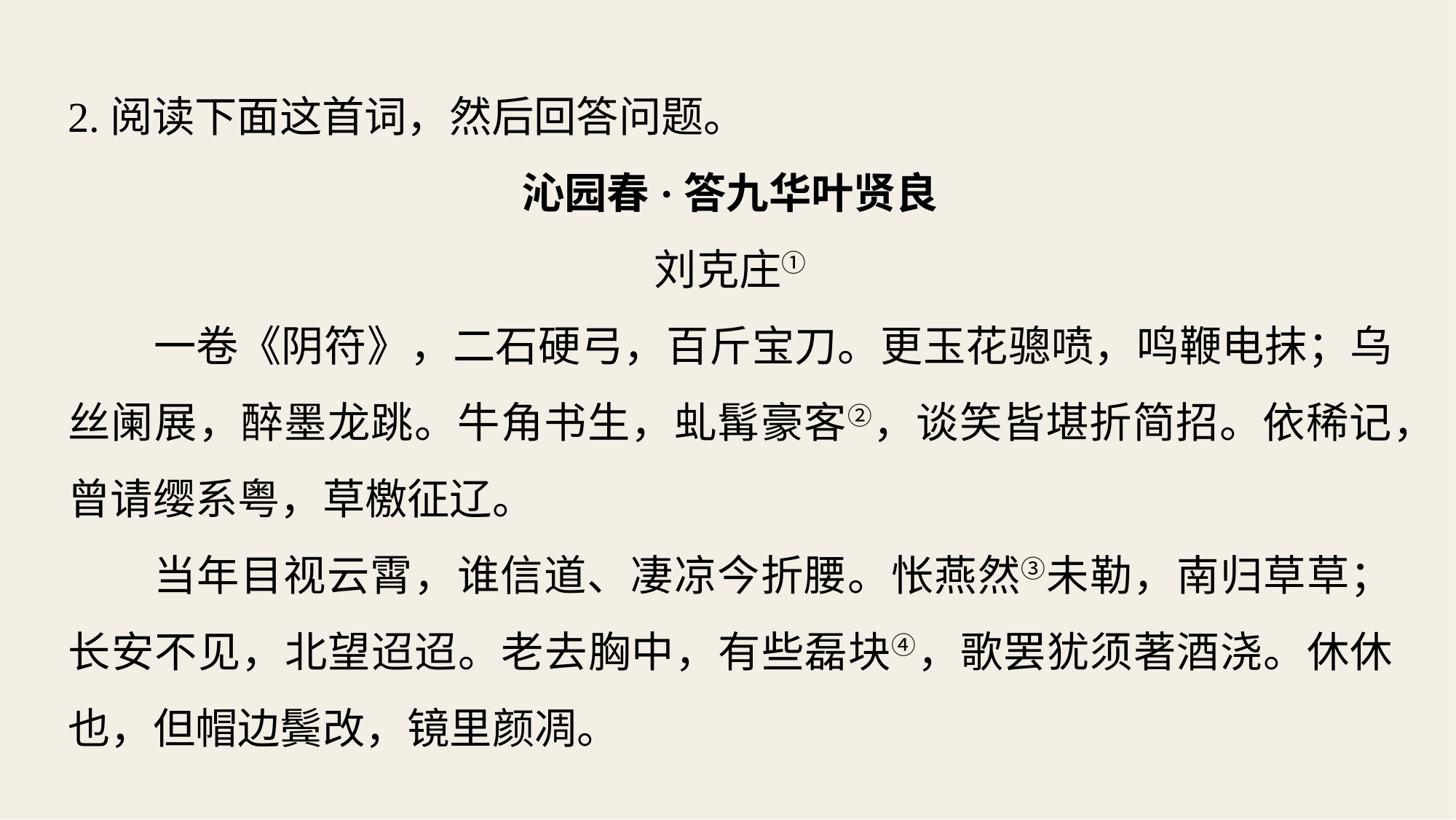

2.阅读下面这首词，然后回答问题。
沁园春·答九华叶贤良
刘克庄①
一卷《阴符》，二石硬弓，百斤宝刀。更玉花骢喷，鸣鞭电抹；乌丝阑展，醉墨龙跳。牛角书生，虬髯豪客②，谈笑皆堪折简招。依稀记，曾请缨系粤，草檄征辽。
当年目视云霄，谁信道、凄凉今折腰。怅燕然③未勒，南归草草；长安不见，北望迢迢。老去胸中，有些磊块④，歌罢犹须著酒浇。休休也，但帽边鬓改，镜里颜凋。